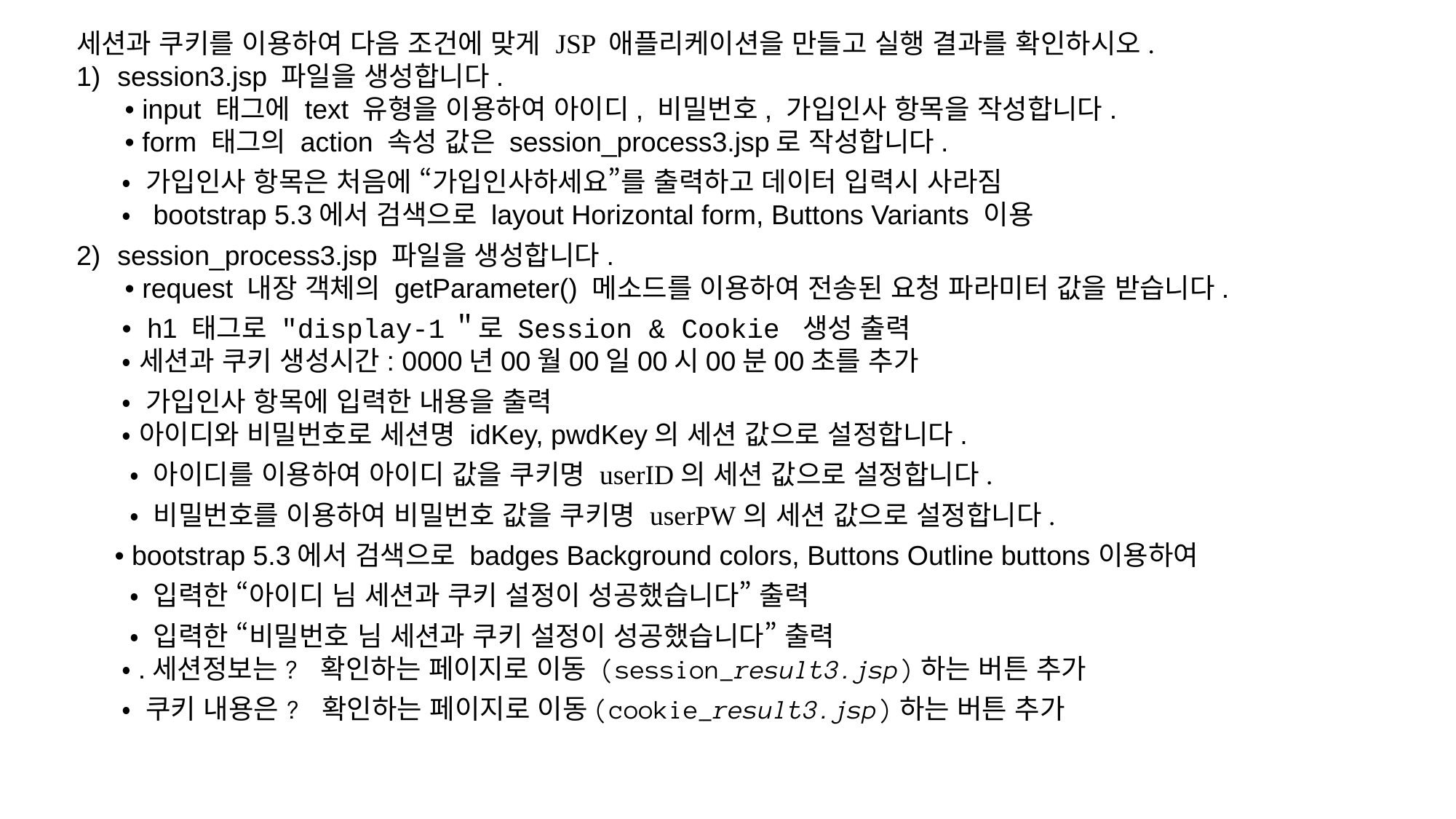

세션과 쿠키를 이용하여 다음 조건에 맞게 JSP 애플리케이션을 만들고 실행 결과를 확인하시오.
session3.jsp 파일을 생성합니다.
 • input 태그에 text 유형을 이용하여 아이디, 비밀번호, 가입인사 항목을 작성합니다.
 • form 태그의 action 속성 값은 session_process3.jsp로 작성합니다.
      • 가입인사 항목은 처음에 “가입인사하세요”를 출력하고 데이터 입력시 사라짐
      •  bootstrap 5.3에서 검색으로 layout Horizontal form, Buttons Variants 이용
session_process3.jsp 파일을 생성합니다.
 • request 내장 객체의 getParameter() 메소드를 이용하여 전송된 요청 파라미터 값을 받습니다.
      •  h1 태그로 "display-1＂로 Session & Cookie 생성 출력
      • 세션과 쿠키 생성시간: 0000년00월00일00시00분00초를 추가
      • 가입인사 항목에 입력한 내용을 출력
      • 아이디와 비밀번호로 세션명 idKey, pwdKey의 세션 값으로 설정합니다.
       • 아이디를 이용하여 아이디 값을 쿠키명 userID의 세션 값으로 설정합니다.
       • 비밀번호를 이용하여 비밀번호 값을 쿠키명 userPW의 세션 값으로 설정합니다.
     • bootstrap 5.3에서 검색으로 badges Background colors, Buttons Outline buttons 이용하여
       • 입력한 “아이디 님 세션과 쿠키 설정이 성공했습니다” 출력
       • 입력한 “비밀번호 님 세션과 쿠키 설정이 성공했습니다” 출력
      •.세션정보는? 확인하는 페이지로 이동 (session_result3.jsp)하는 버튼 추가
      • 쿠키 내용은? 확인하는 페이지로 이동(cookie_result3.jsp)하는 버튼 추가